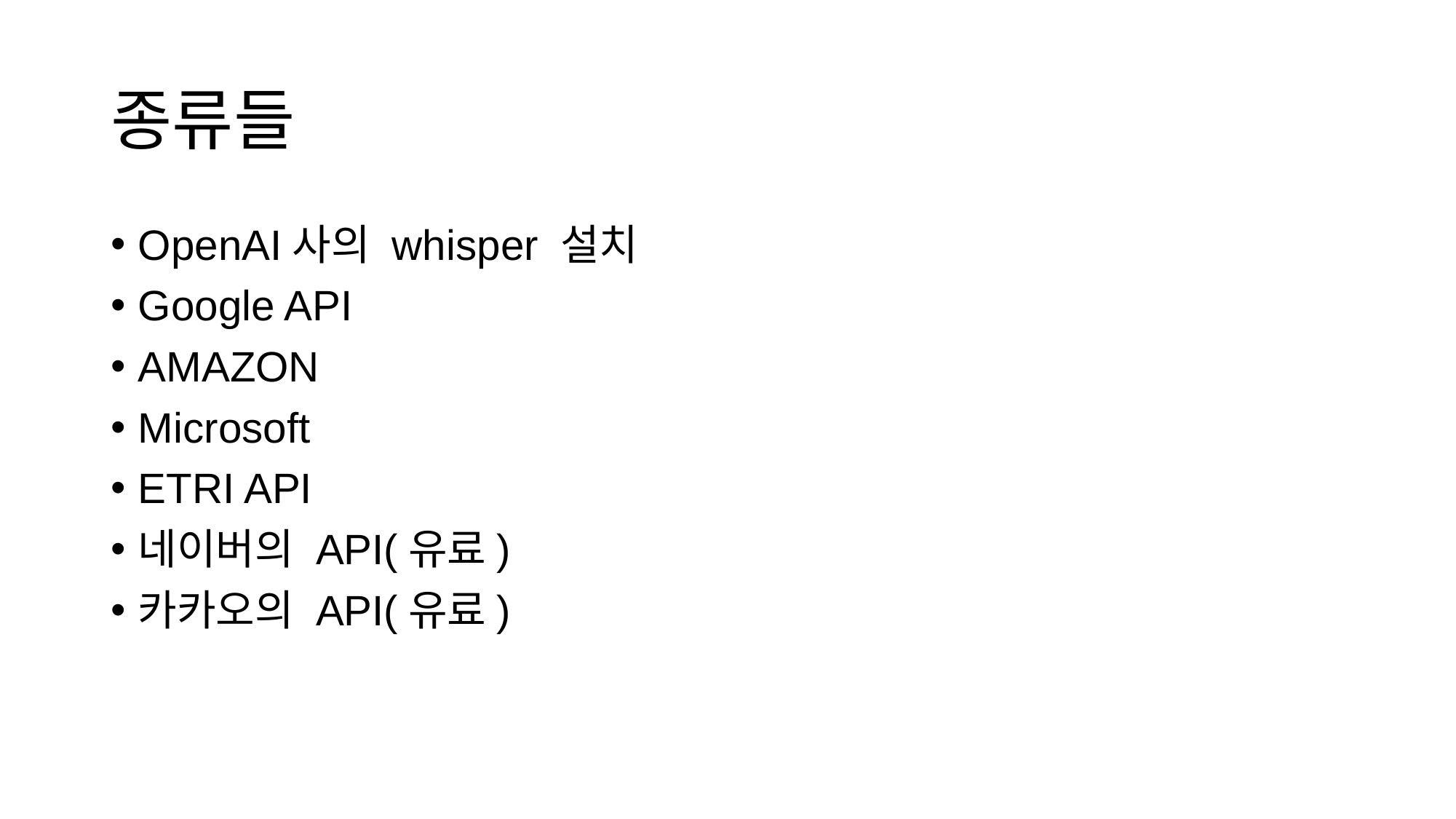

# 종류들
OpenAI사의 whisper 설치
Google API
AMAZON
Microsoft
ETRI API
네이버의 API(유료)
카카오의 API(유료)